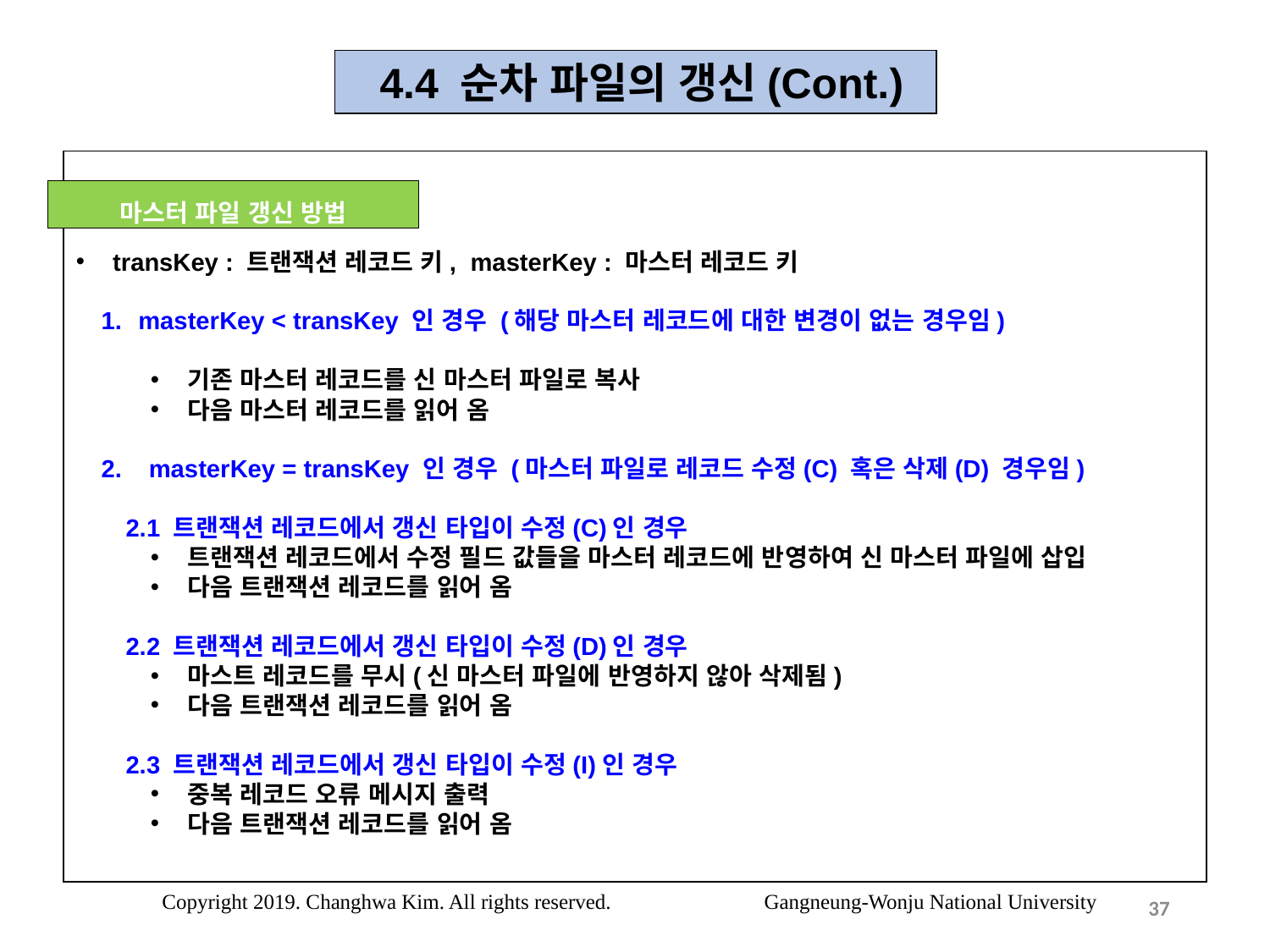

4.4 순차 파일의 갱신(Cont.)

transKey : 트랜잭션 레코드 키,  masterKey : 마스터 레코드 키

masterKey < transKey 인 경우 (해당 마스터 레코드에 대한 변경이 없는 경우임)

기존 마스터 레코드를 신 마스터 파일로 복사
다음 마스터 레코드를 읽어 옴

masterKey = transKey 인 경우 (마스터 파일로 레코드 수정(C) 혹은 삭제(D) 경우임)

2.1 트랜잭션 레코드에서 갱신 타입이 수정(C)인 경우
트랜잭션 레코드에서 수정 필드 값들을 마스터 레코드에 반영하여 신 마스터 파일에 삽입
다음 트랜잭션 레코드를 읽어 옴

2.2 트랜잭션 레코드에서 갱신 타입이 수정(D)인 경우
마스트 레코드를 무시(신 마스터 파일에 반영하지 않아 삭제됨)
다음 트랜잭션 레코드를 읽어 옴

2.3 트랜잭션 레코드에서 갱신 타입이 수정(I)인 경우
중복 레코드 오류 메시지 출력
다음 트랜잭션 레코드를 읽어 옴

마스터 파일 갱신 방법
Copyright 2019. Changhwa Kim. All rights reserved.                             Gangneung-Wonju National University
37